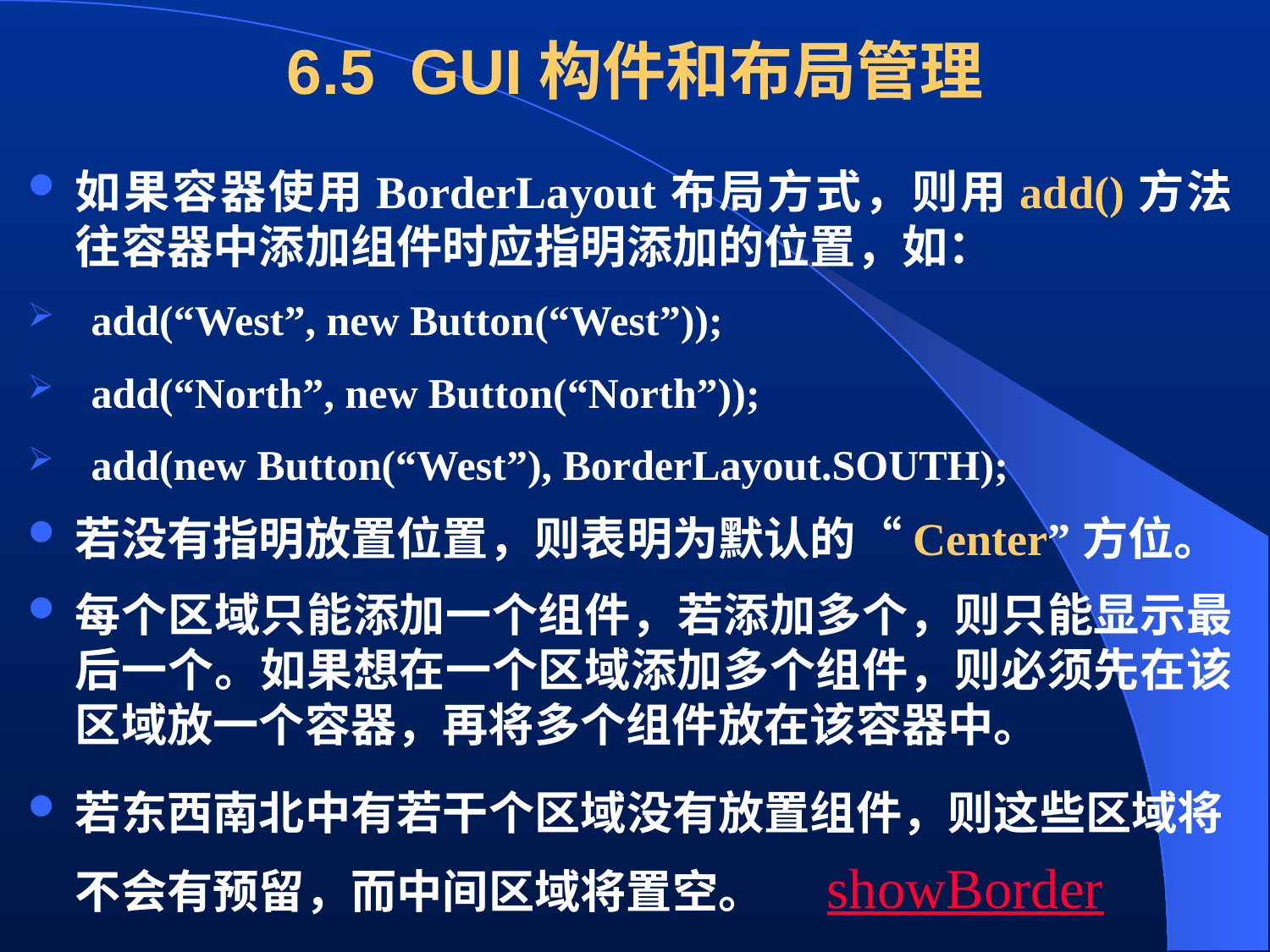

# 6.5  GUI构件和布局管理
如果容器使用BorderLayout布局方式，则用add()方法往容器中添加组件时应指明添加的位置，如：
add(“West”, new Button(“West”));
add(“North”, new Button(“North”));
add(new Button(“West”), BorderLayout.SOUTH);
若没有指明放置位置，则表明为默认的“Center”方位。
每个区域只能添加一个组件，若添加多个，则只能显示最后一个。如果想在一个区域添加多个组件，则必须先在该区域放一个容器，再将多个组件放在该容器中。
若东西南北中有若干个区域没有放置组件，则这些区域将不会有预留，而中间区域将置空。     showBorder